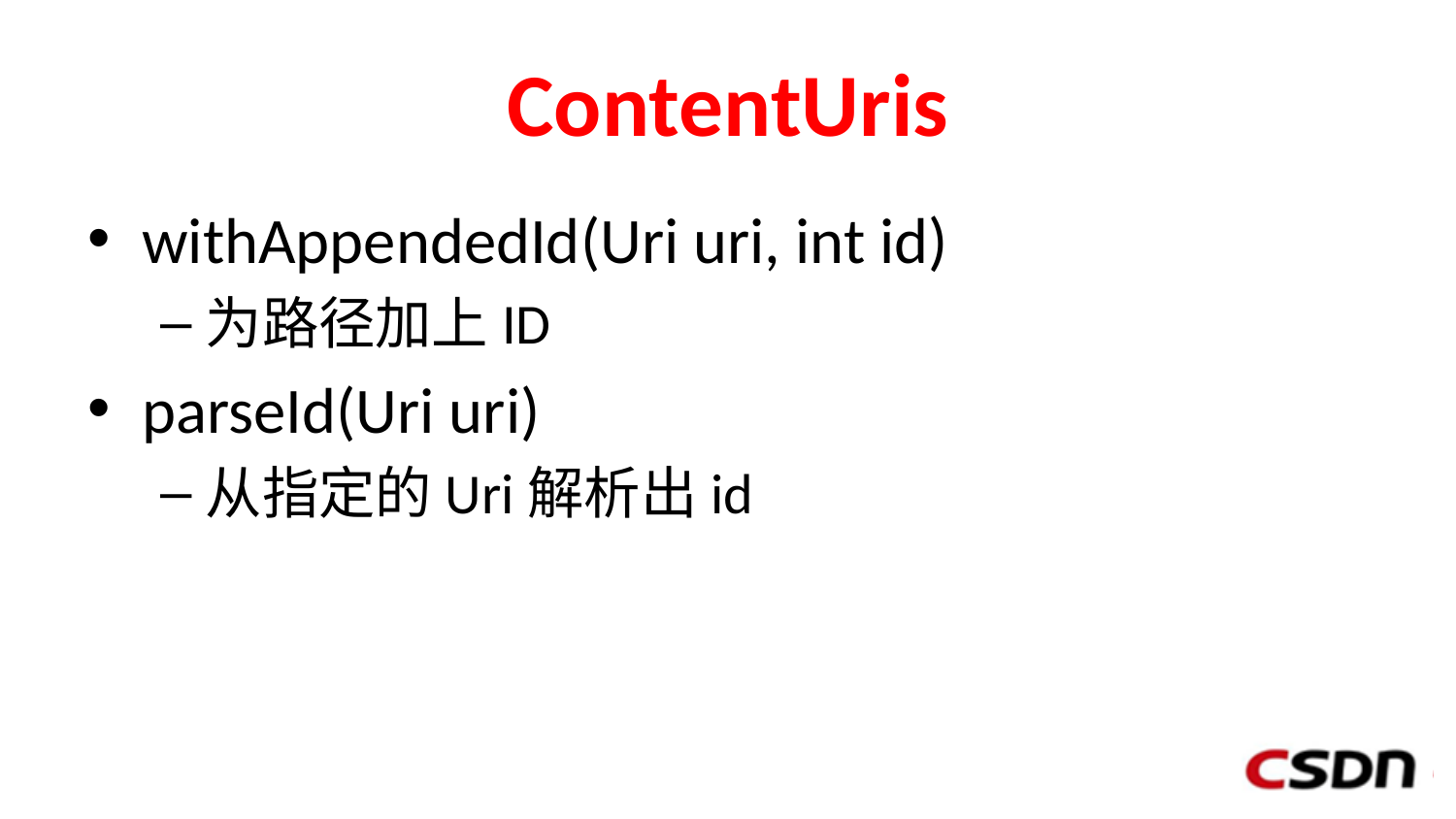

# ContentUris
withAppendedId(Uri uri, int id)
为路径加上ID
parseId(Uri uri)
从指定的Uri解析出id